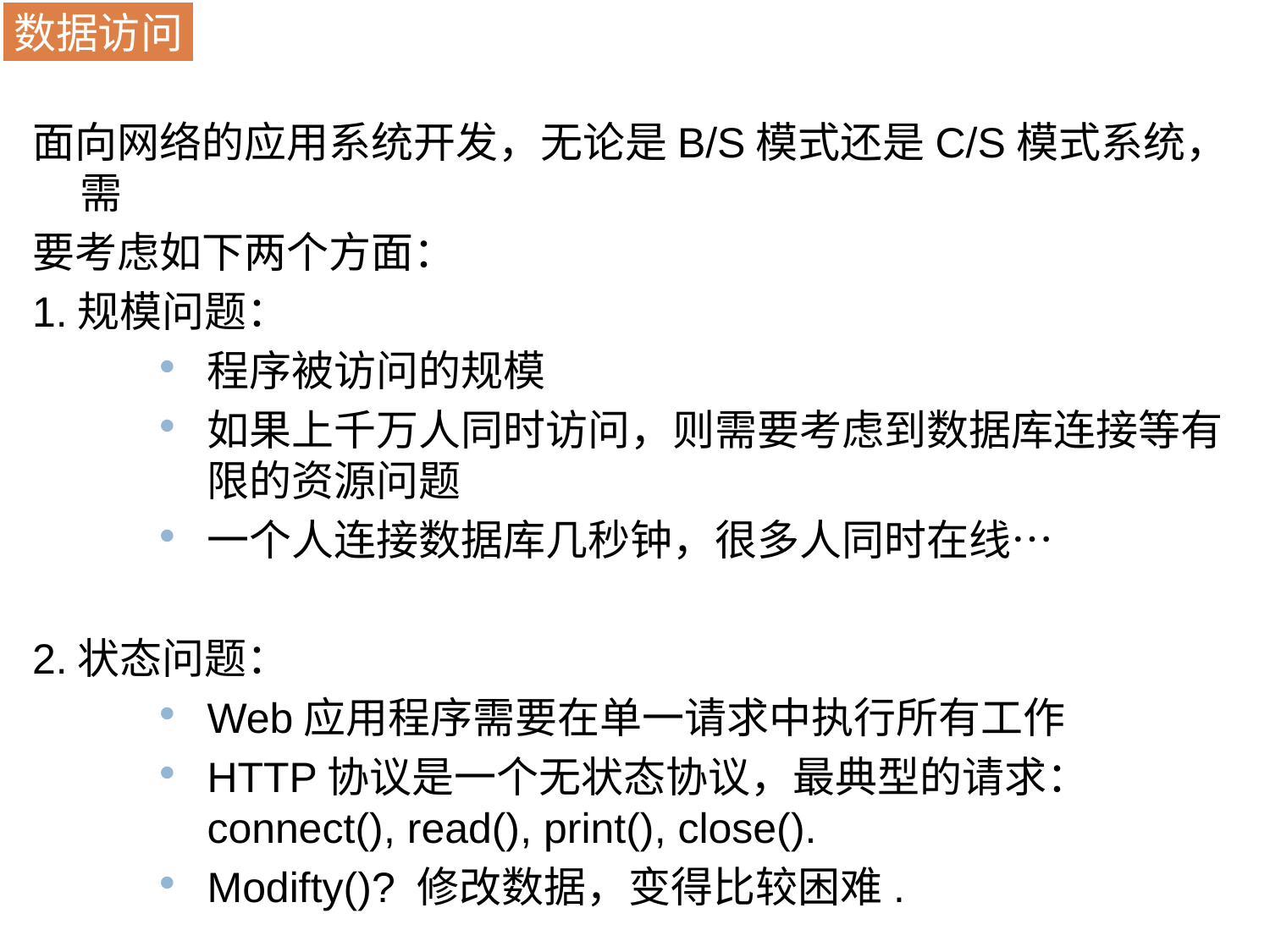

数据访问
6.1 一性回归
面向网络的应用系统开发，无论是B/S模式还是C/S模式系统，需
要考虑如下两个方面：
1.规模问题：
程序被访问的规模
如果上千万人同时访问，则需要考虑到数据库连接等有限的资源问题
一个人连接数据库几秒钟，很多人同时在线…

2.状态问题：
Web应用程序需要在单一请求中执行所有工作
HTTP协议是一个无状态协议，最典型的请求：connect(), read(), print(), close().
Modifty()? 修改数据，变得比较困难.